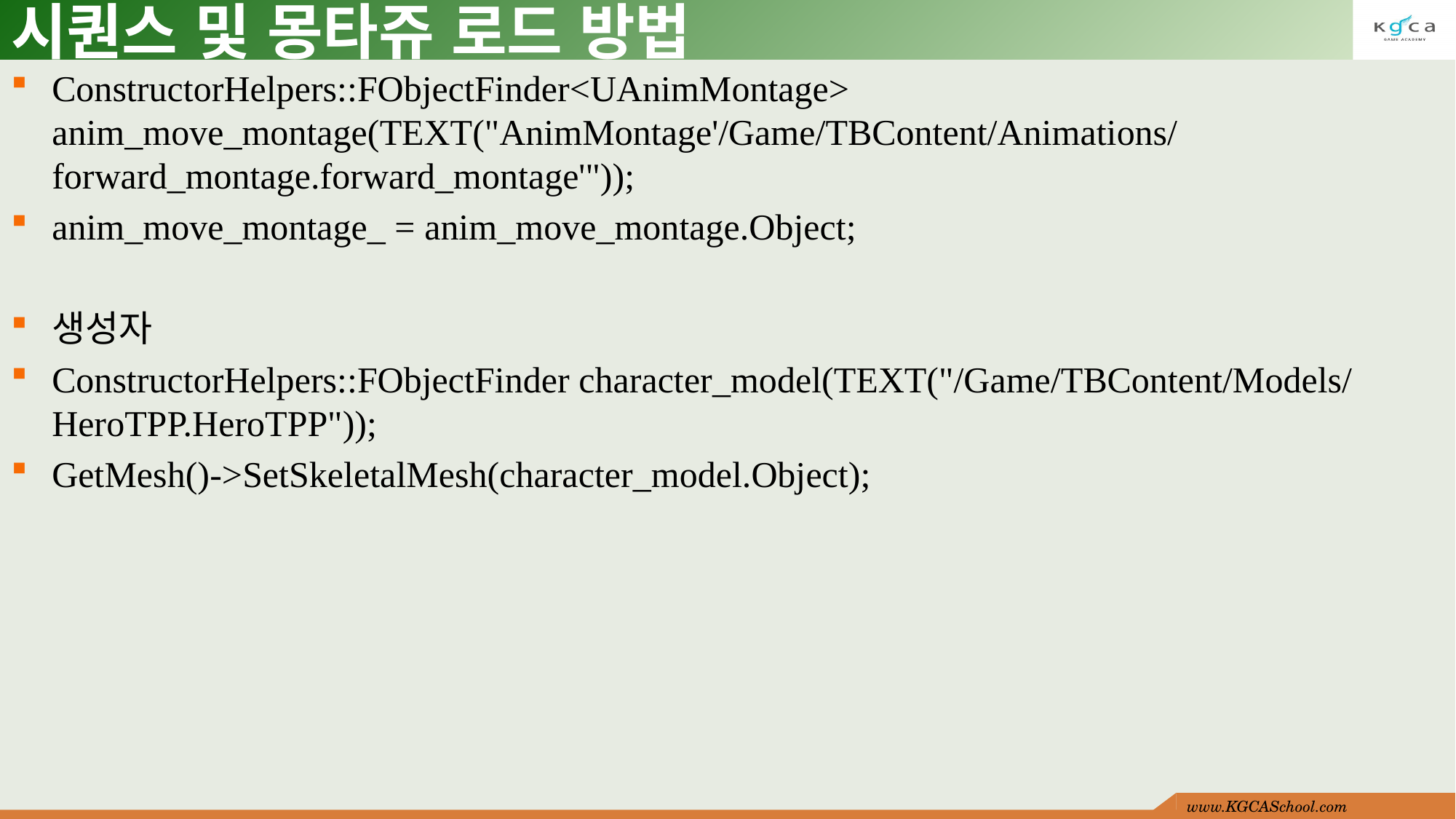

# 시퀀스 및 몽타쥬 로드 방법
ConstructorHelpers::FObjectFinder<UAnimMontage> anim_move_montage(TEXT("AnimMontage'/Game/TBContent/Animations/forward_montage.forward_montage'"));
anim_move_montage_ = anim_move_montage.Object;

생성자
ConstructorHelpers::FObjectFinder character_model(TEXT("/Game/TBContent/Models/HeroTPP.HeroTPP"));
GetMesh()->SetSkeletalMesh(character_model.Object);